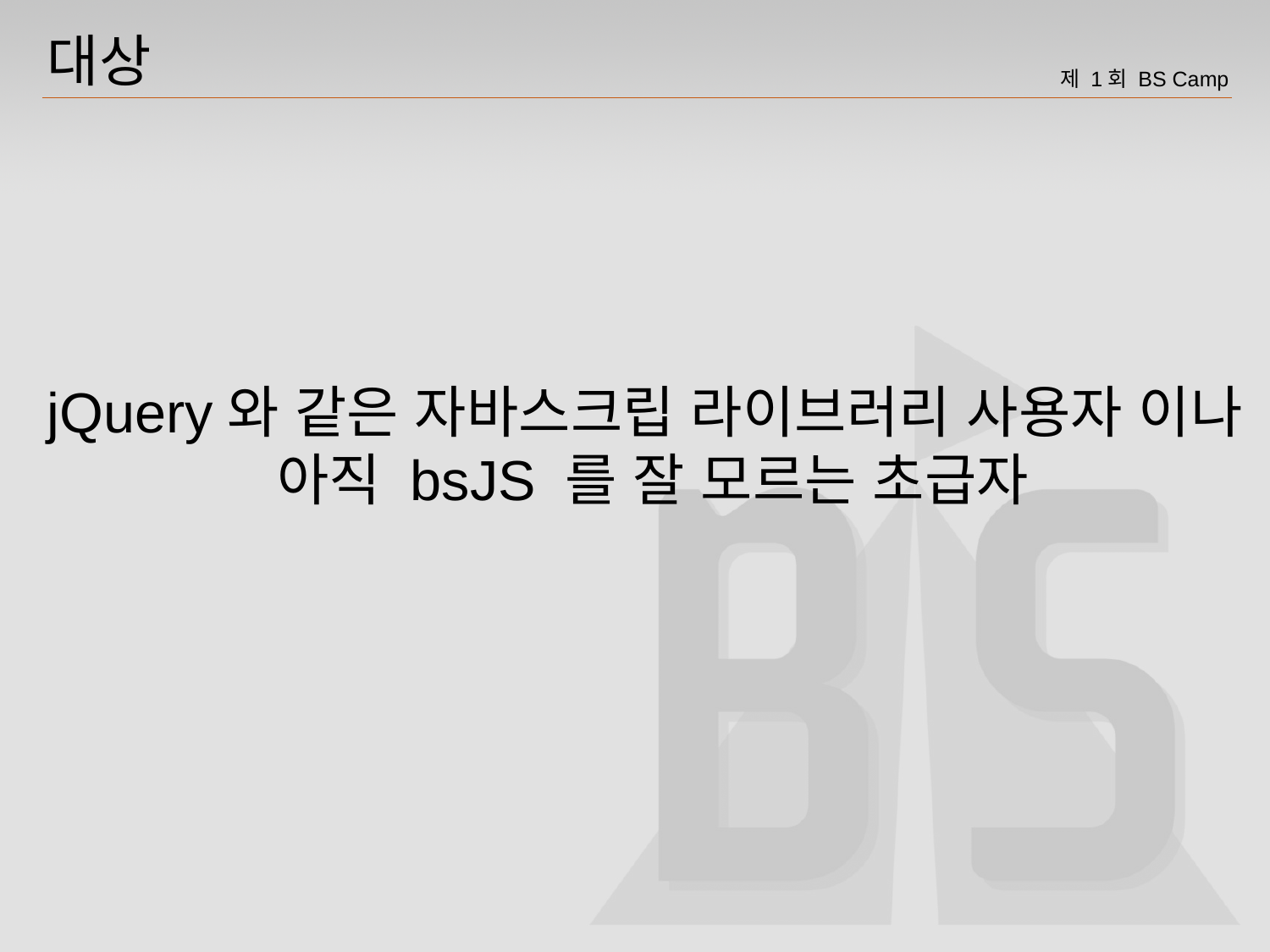

# 대상
jQuery와 같은 자바스크립 라이브러리 사용자 이나
아직 bsJS 를 잘 모르는 초급자